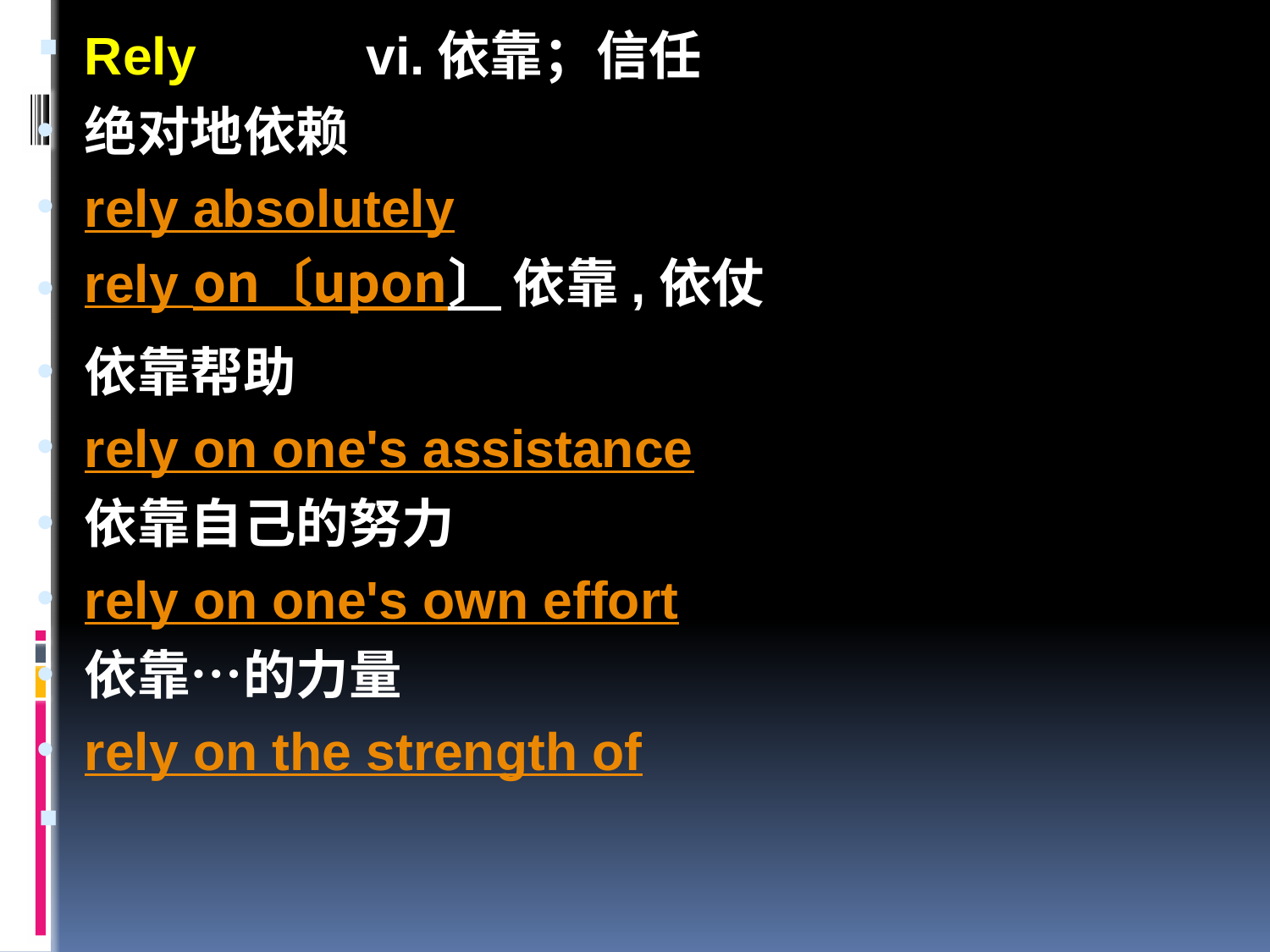

Rely 　 　 vi.依靠；信任
绝对地依赖
rely absolutely
rely on〔upon〕 依靠,依仗
依靠帮助
rely on one's assistance
依靠自己的努力
rely on one's own effort
依靠…的力量
rely on the strength of